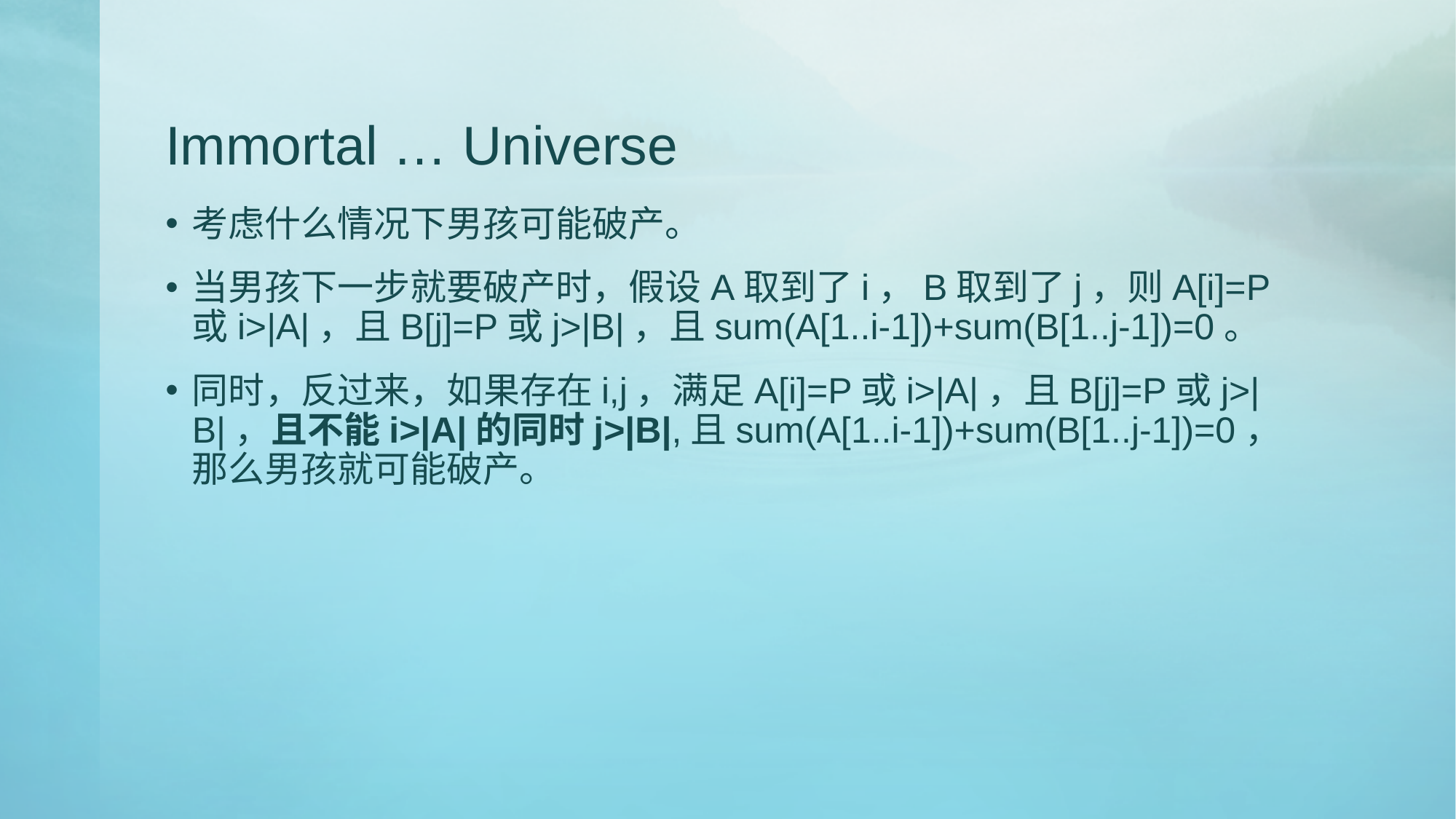

# Immortal … Universe
考虑什么情况下男孩可能破产。
当男孩下一步就要破产时，假设A取到了i，B取到了j，则A[i]=P或i>|A|，且B[j]=P或j>|B|，且sum(A[1..i-1])+sum(B[1..j-1])=0。
同时，反过来，如果存在i,j，满足A[i]=P或i>|A|，且B[j]=P或j>|B|，且不能i>|A|的同时j>|B|,且sum(A[1..i-1])+sum(B[1..j-1])=0，那么男孩就可能破产。